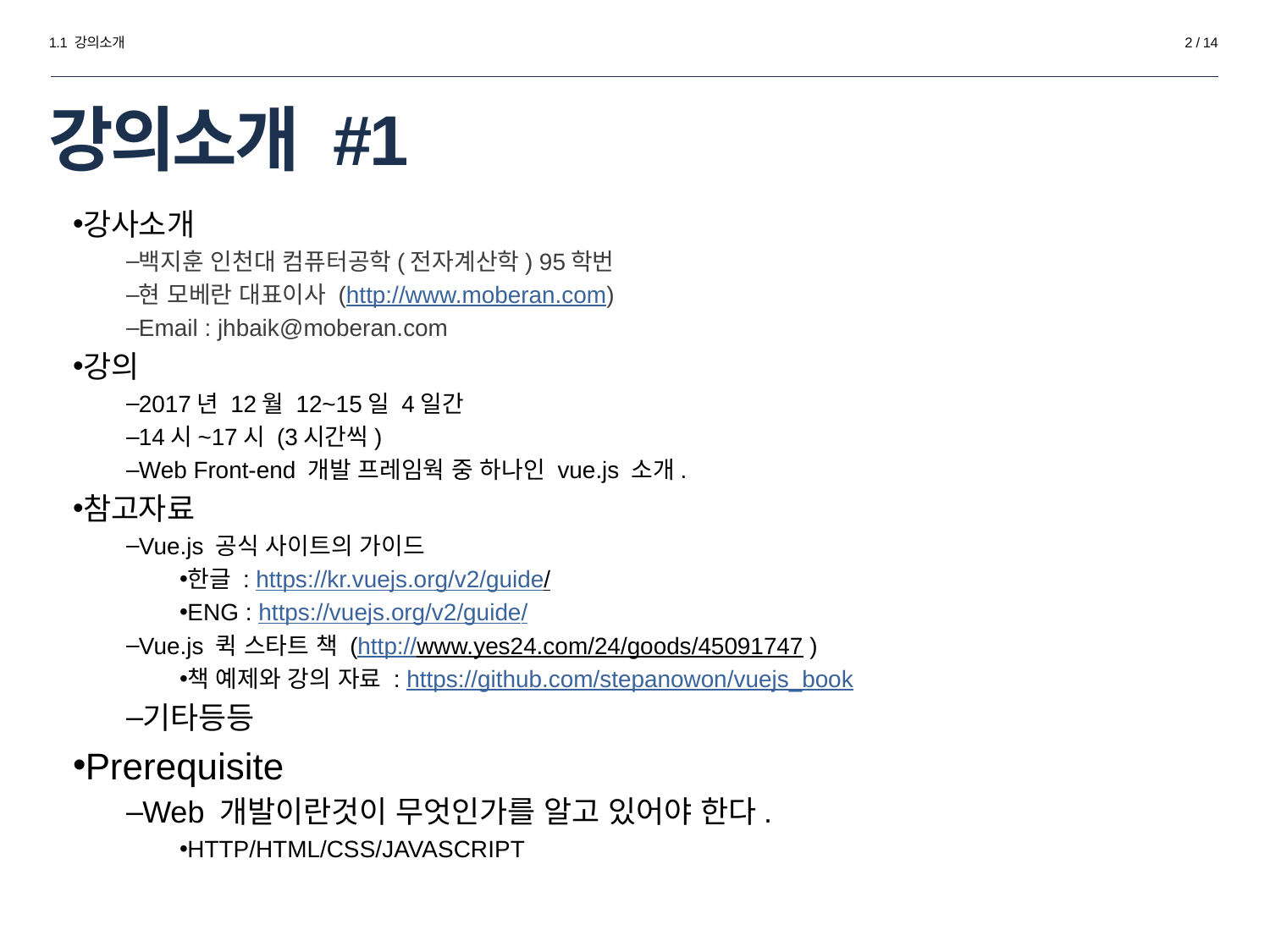

1.1 강의소개
2 / 14
# 강의소개 #1
강사소개
백지훈 인천대 컴퓨터공학(전자계산학) 95학번
현 모베란 대표이사 (http://www.moberan.com)
Email : jhbaik@moberan.com
강의
2017년 12월 12~15일 4일간
14시~17시 (3시간씩)
Web Front-end 개발 프레임웍 중 하나인 vue.js 소개.
참고자료
Vue.js 공식 사이트의 가이드
한글 : https://kr.vuejs.org/v2/guide/
ENG : https://vuejs.org/v2/guide/
Vue.js 퀵 스타트 책 (http://www.yes24.com/24/goods/45091747 )
책 예제와 강의 자료 : https://github.com/stepanowon/vuejs_book
기타등등
Prerequisite
Web 개발이란것이 무엇인가를 알고 있어야 한다.
HTTP/HTML/CSS/JAVASCRIPT